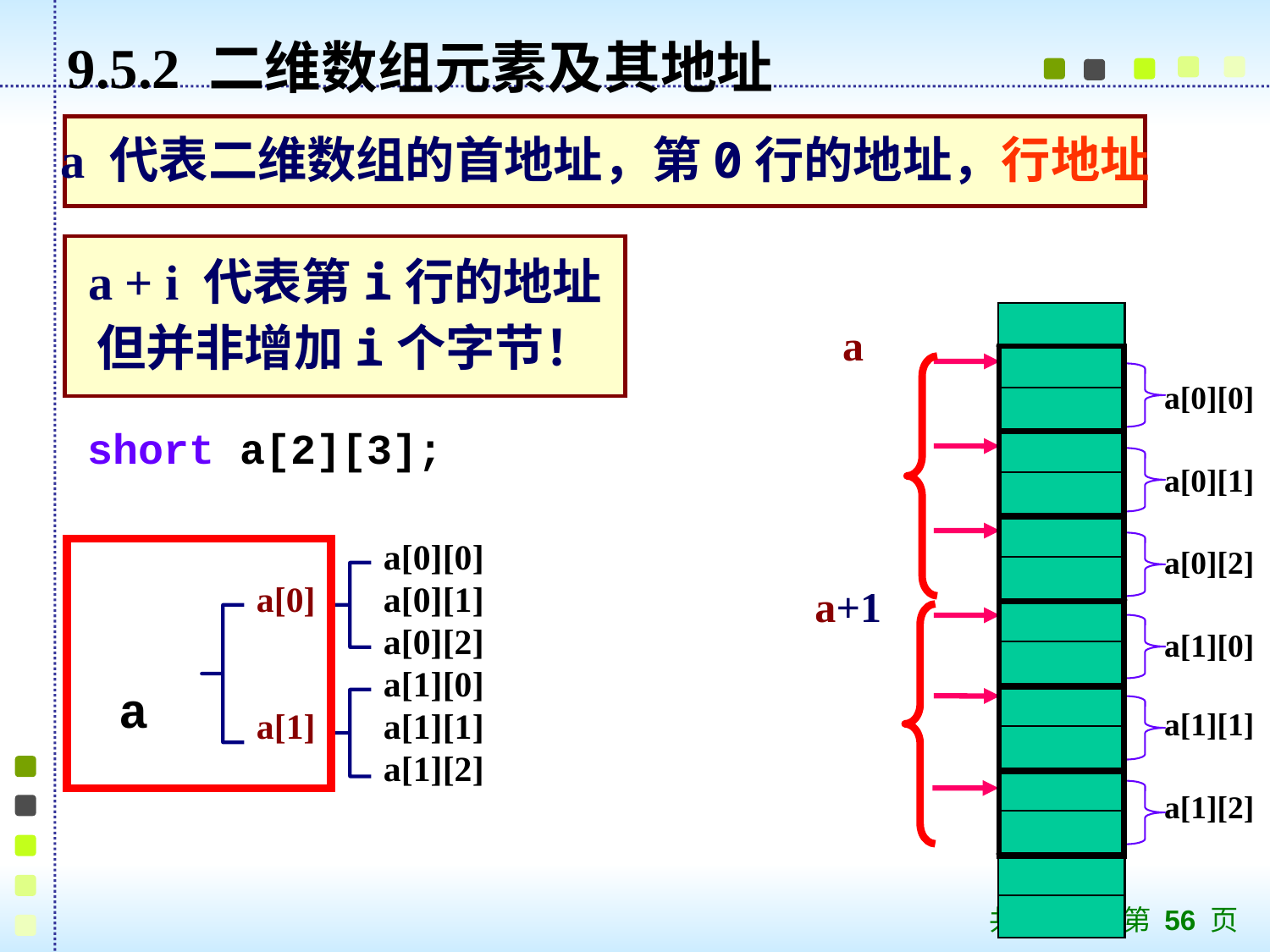

9.5.2 二维数组元素及其地址
a 代表二维数组的首地址，第0行的地址，行地址
a + i 代表第i行的地址
但并非增加i个字节！

a[0][0]

a[0][1]

a[0][2]

a[1][0]
a[1][1]

a[1][2]

a

short a[2][3];

	     		a[0][0]
	      	a[0]	a[0][1]
			a[0][2]
			a[1][0]
	      	a[1] 	a[1][1]
			a[1][2]

          a

a+1

共 90 页   第 56 页